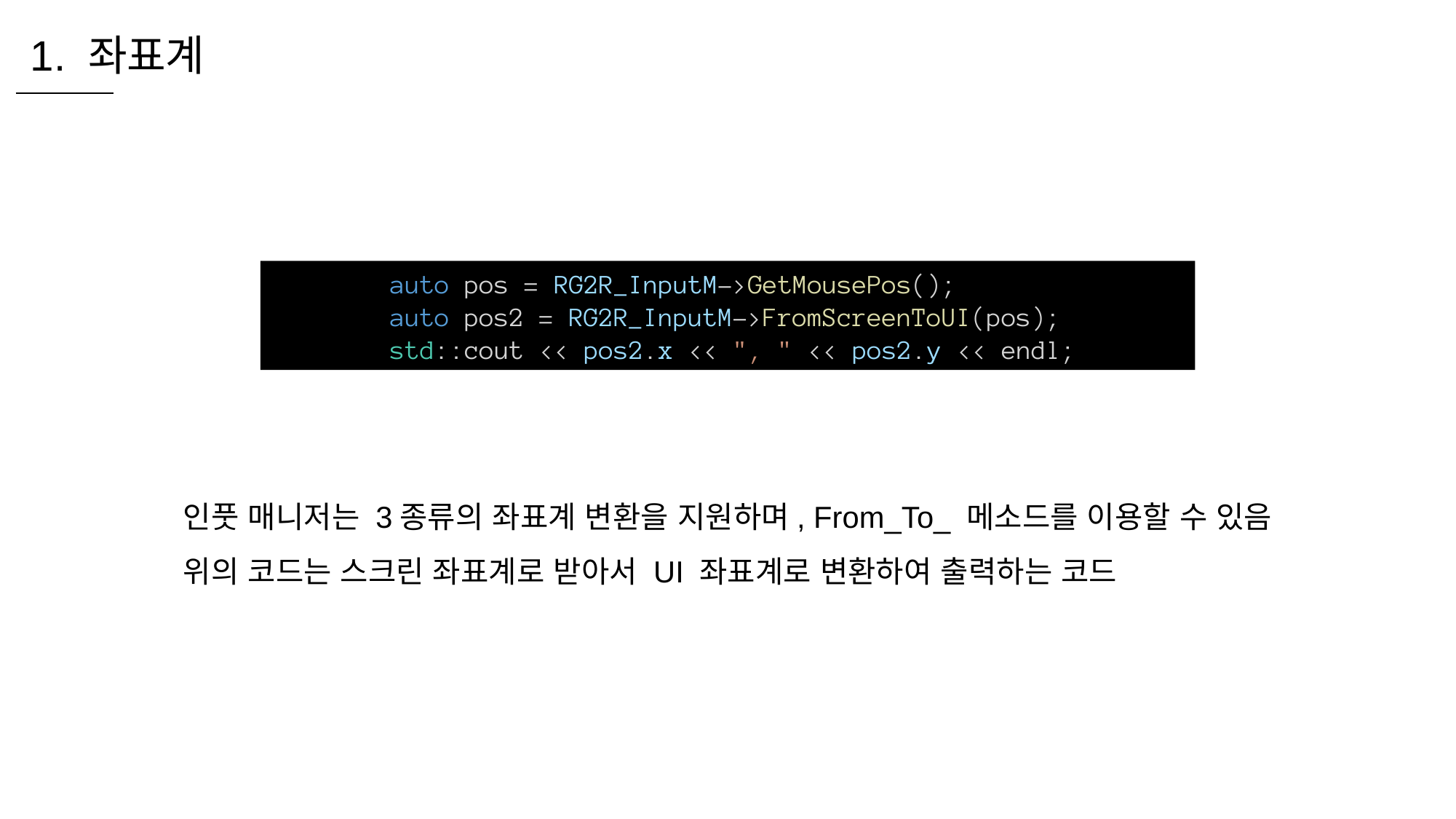

1. 좌표계
        auto pos = RG2R_InputM->GetMousePos();
        auto pos2 = RG2R_InputM->FromScreenToUI(pos);
        std::cout << pos2.x << ", " << pos2.y << endl;
인풋 매니저는 3종류의 좌표계 변환을 지원하며, From_To_ 메소드를 이용할 수 있음
위의 코드는 스크린 좌표계로 받아서 UI 좌표계로 변환하여 출력하는 코드